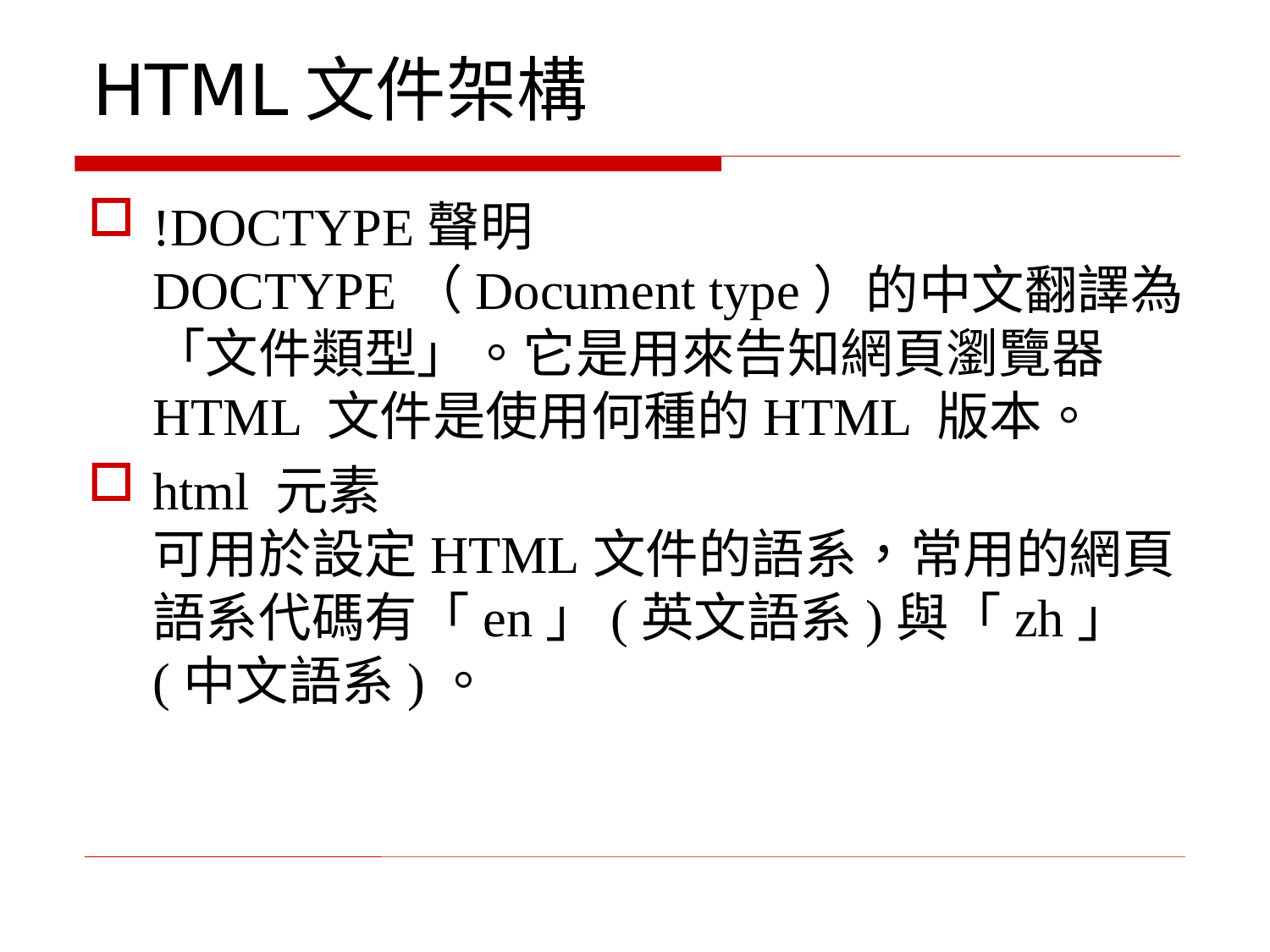

# HTML文件架構
!DOCTYPE聲明
DOCTYPE（Document type）的中文翻譯為「文件類型」。它是用來告知網頁瀏覽器HTML 文件是使用何種的HTML 版本。
html 元素
可用於設定HTML文件的語系，常用的網頁語系代碼有「en」(英文語系)與「zh」(中文語系)。